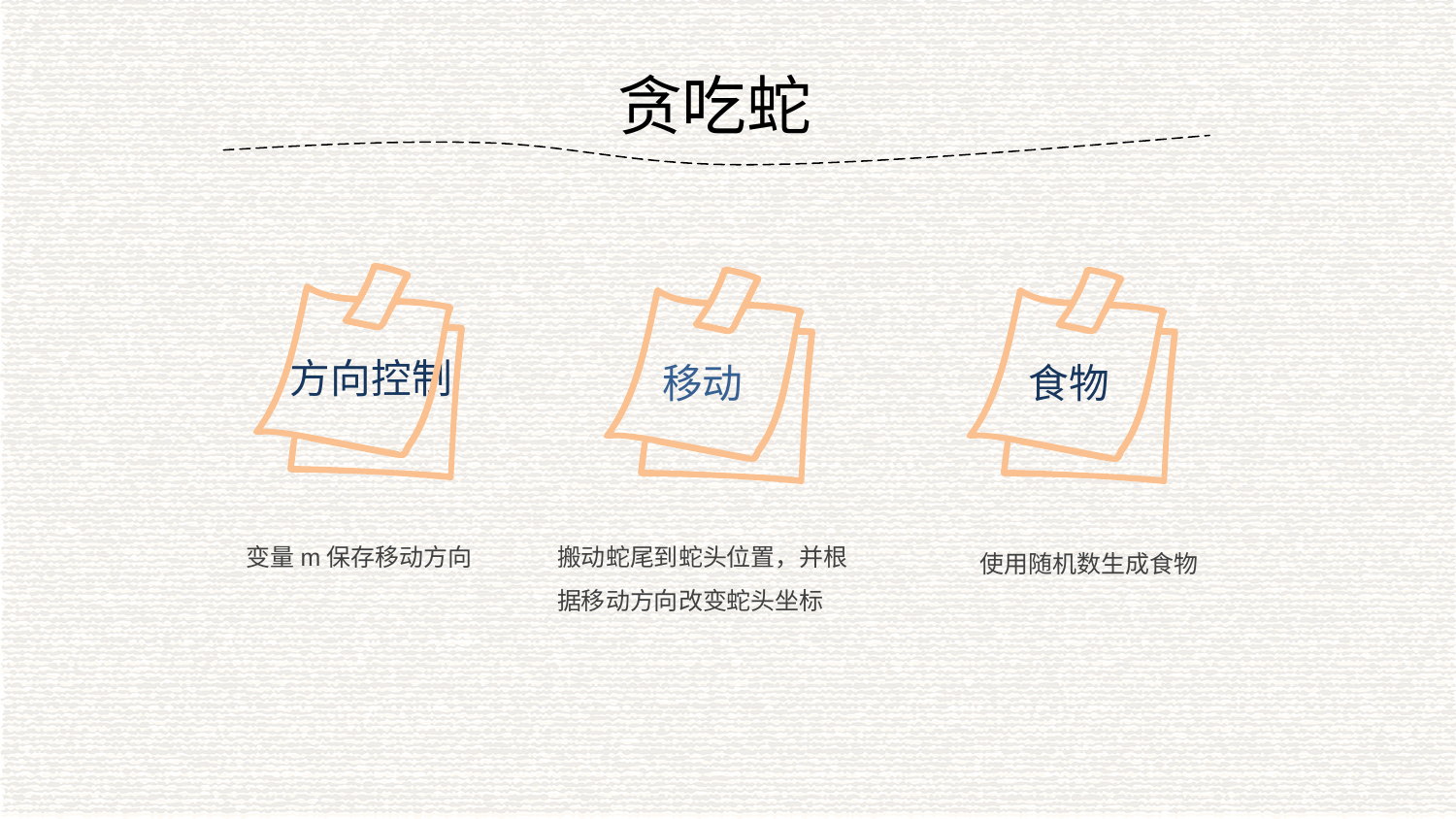

贪吃蛇

方向控制
移动
食物
 变量m保存移动方向
搬动蛇尾到蛇头位置，并根据移动方向改变蛇头坐标
使用随机数生成食物